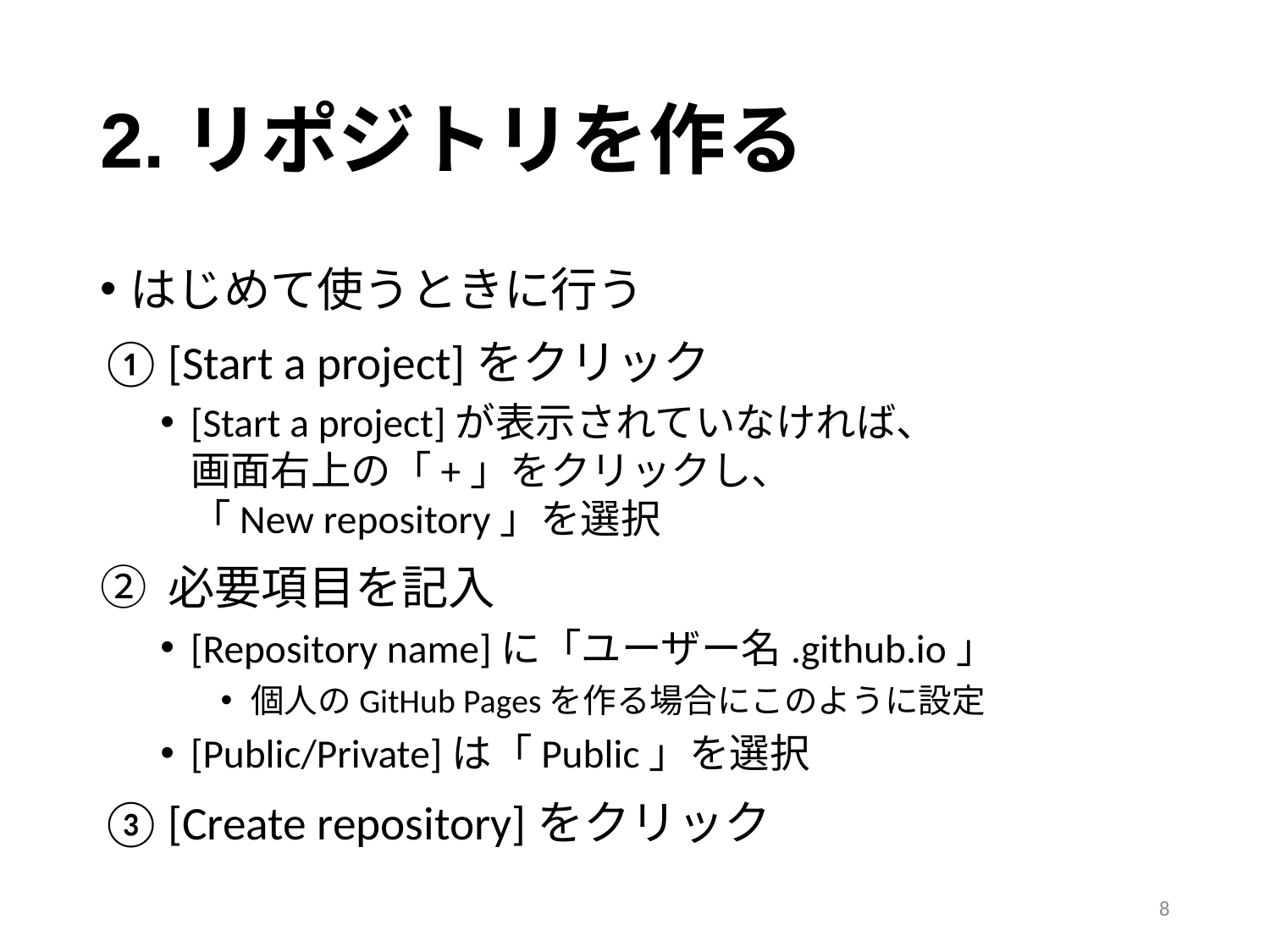

# 2.リポジトリを作る
はじめて使うときに行う
[Start a project]をクリック
[Start a project]が表示されていなければ、
画面右上の「+」をクリックし、
「New repository」を選択
必要項目を記入
[Repository name]に「ユーザー名.github.io」
個人のGitHub Pagesを作る場合にこのように設定
[Public/Private]は「Public」を選択
[Create repository]をクリック
8